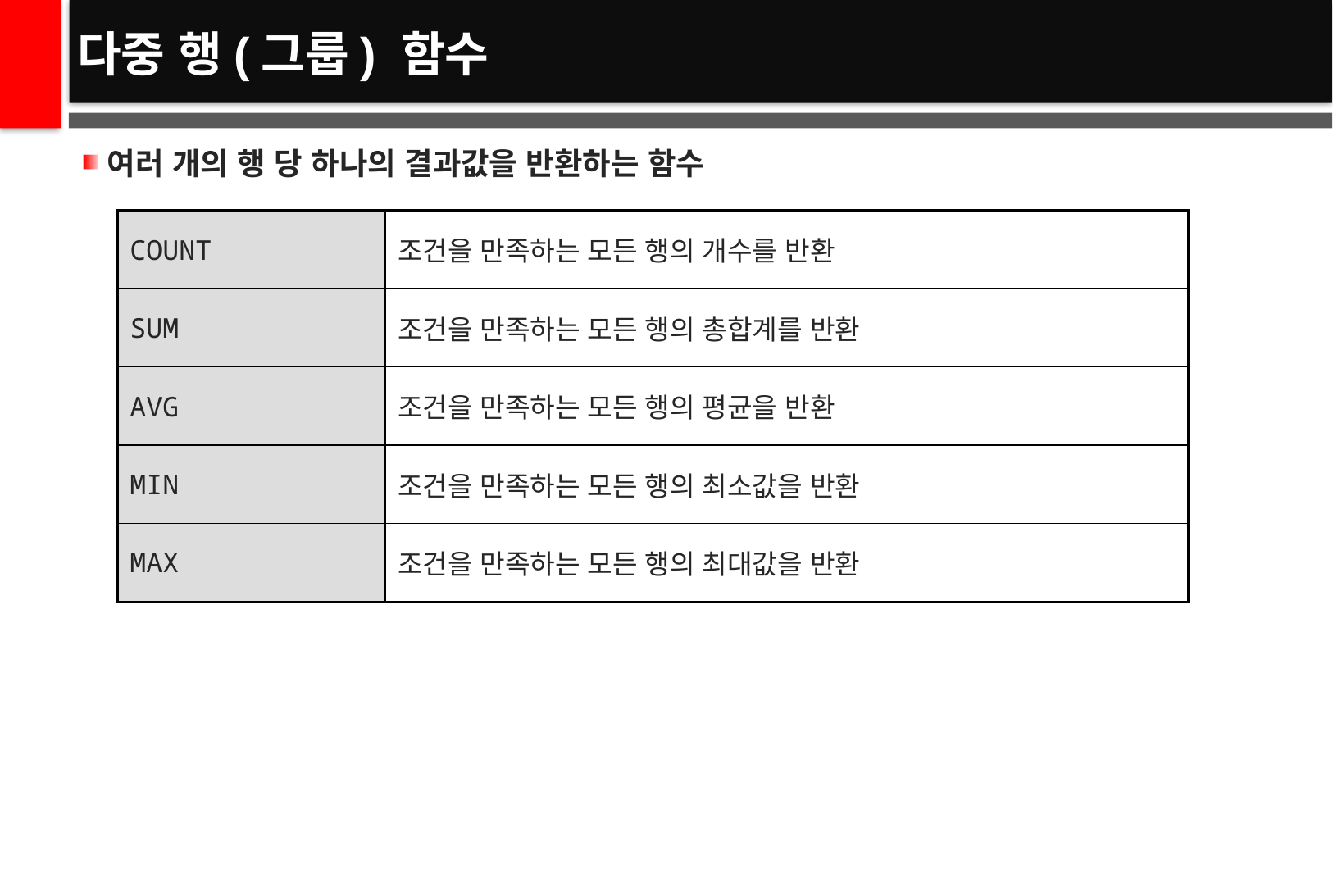

# 다중 행(그룹) 함수
여러 개의 행 당 하나의 결과값을 반환하는 함수
| COUNT | 조건을 만족하는 모든 행의 개수를 반환 |
| --- | --- |
| SUM | 조건을 만족하는 모든 행의 총합계를 반환 |
| AVG | 조건을 만족하는 모든 행의 평균을 반환 |
| MIN | 조건을 만족하는 모든 행의 최소값을 반환 |
| MAX | 조건을 만족하는 모든 행의 최대값을 반환 |